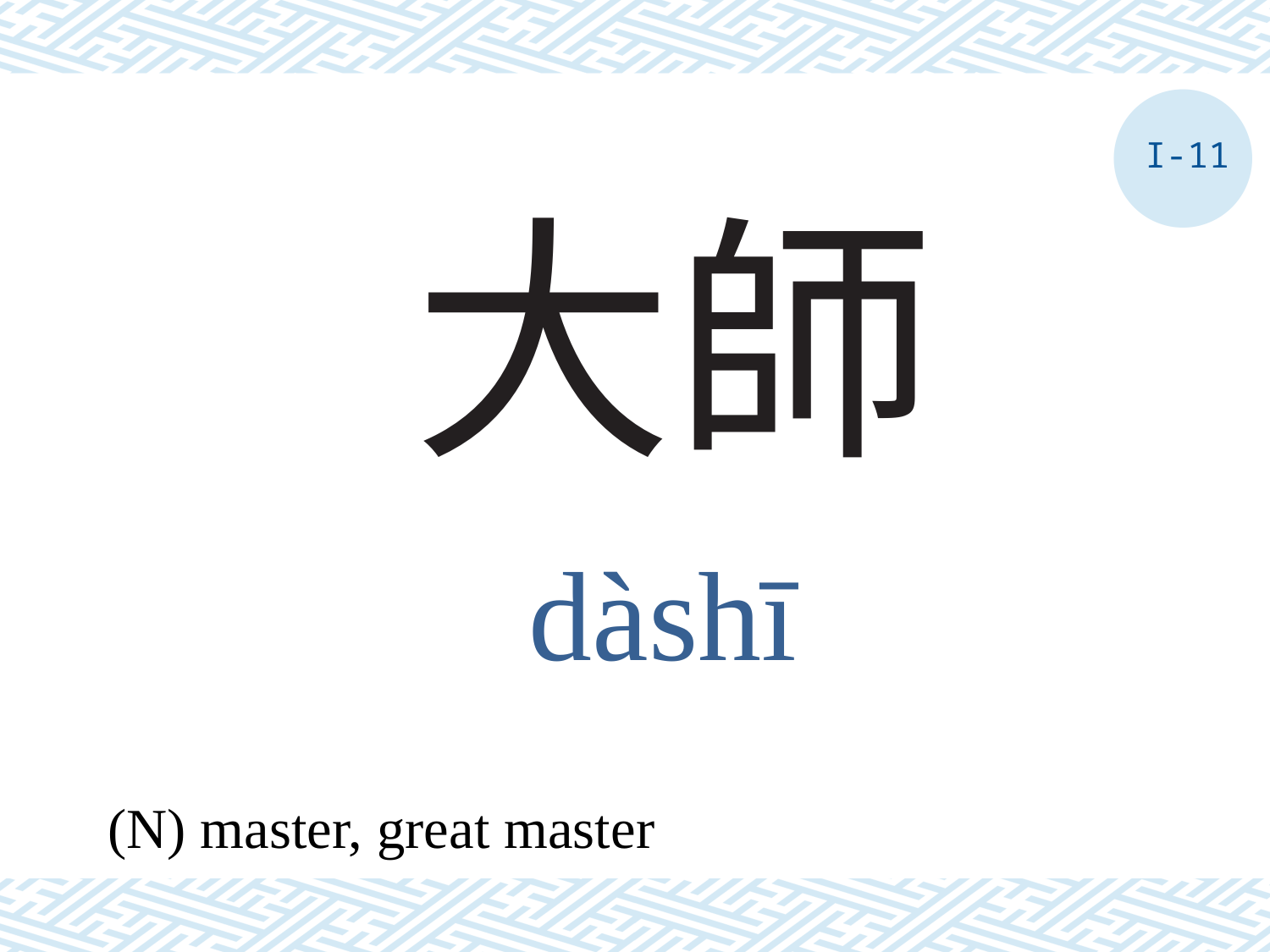

I-11

# 大師
dàshī
(N) master, great master